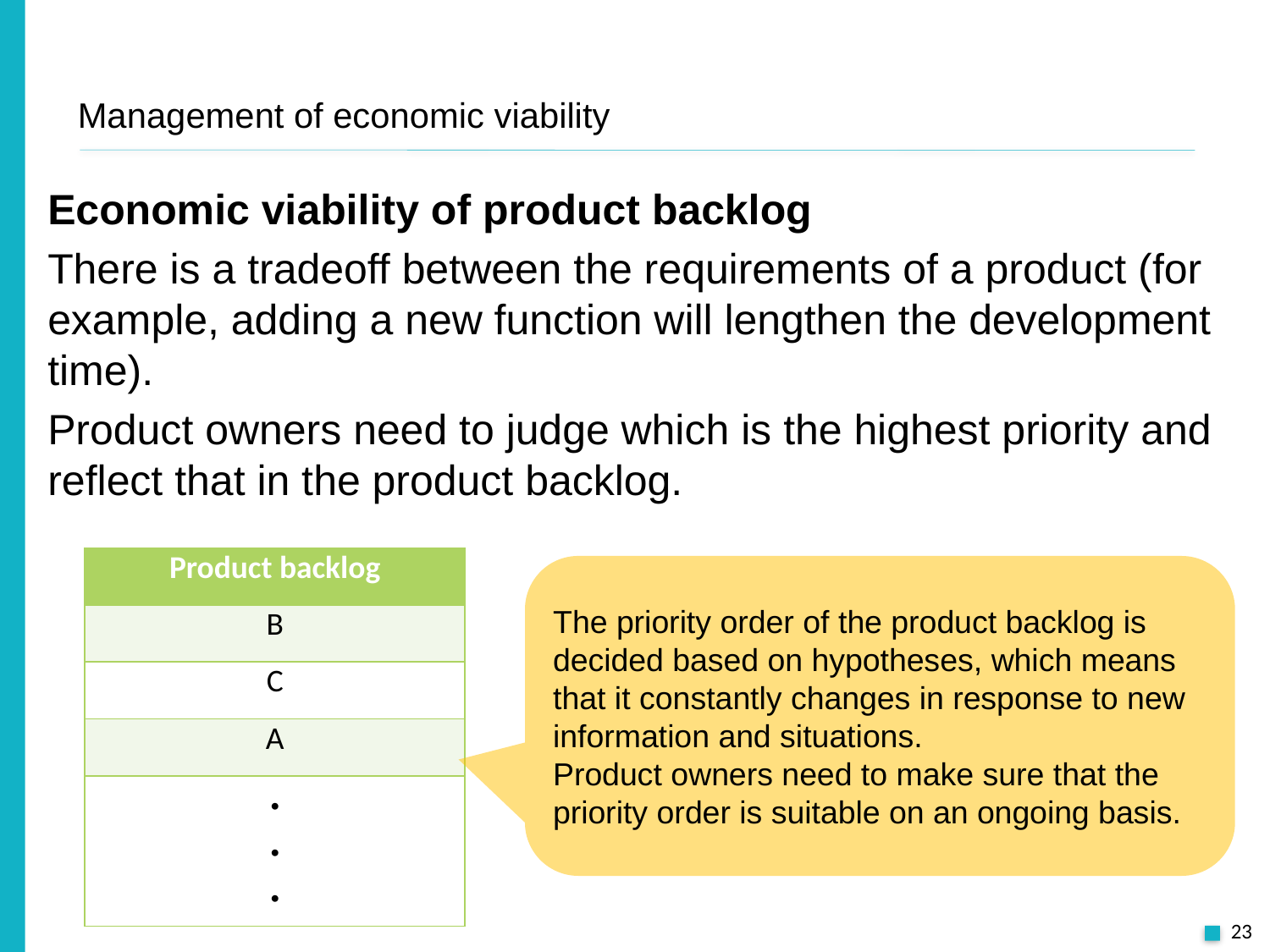

# Management of economic viability
Economic viability of product backlog
There is a tradeoff between the requirements of a product (for example, adding a new function will lengthen the development time).
Product owners need to judge which is the highest priority and reflect that in the product backlog.
| Product backlog |
| --- |
| B |
| C |
| A |
| ・ ・ ・ |
The priority order of the product backlog is decided based on hypotheses, which means that it constantly changes in response to new information and situations.
Product owners need to make sure that the priority order is suitable on an ongoing basis.
23